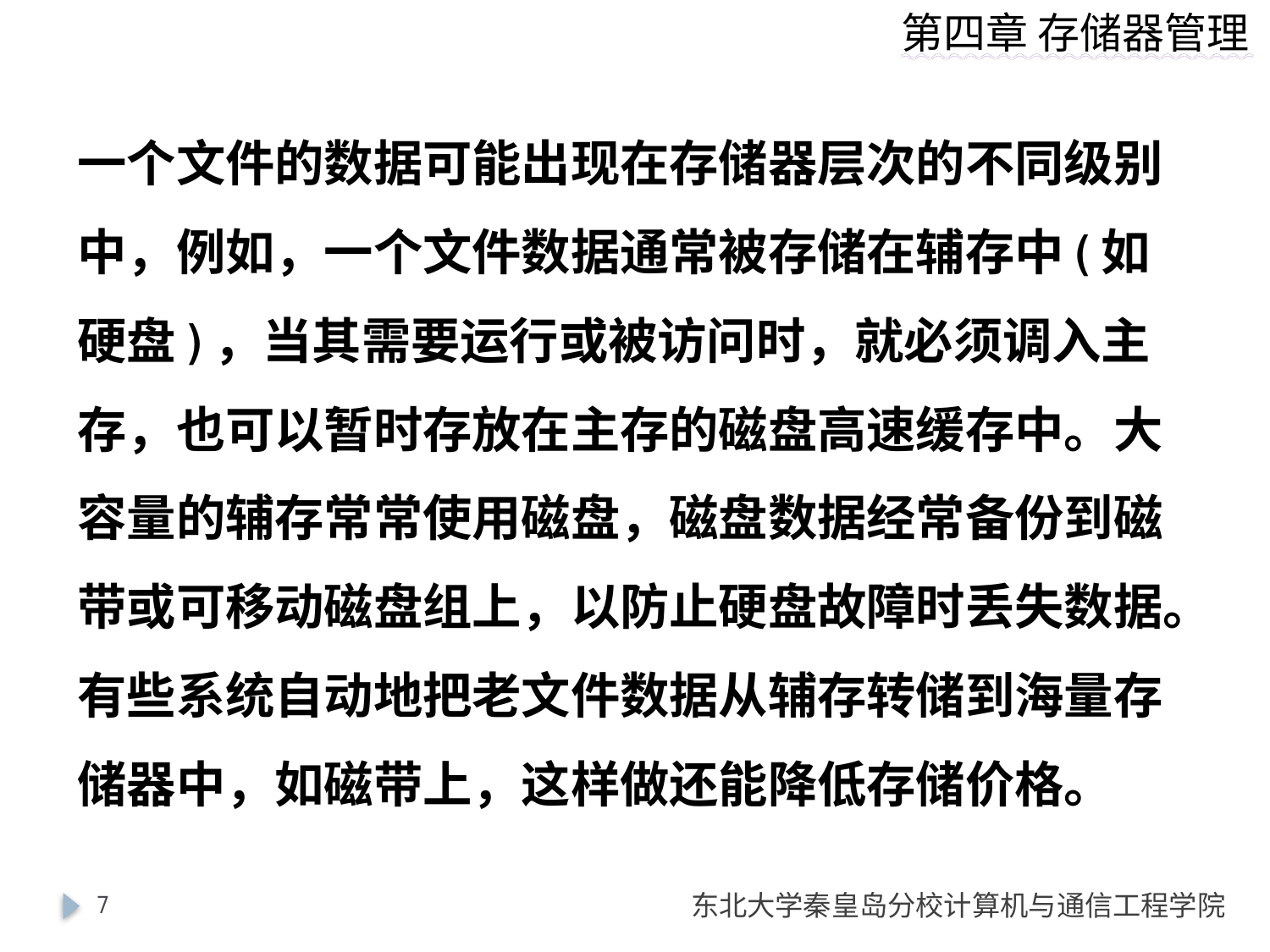

一个文件的数据可能出现在存储器层次的不同级别中，例如，一个文件数据通常被存储在辅存中(如硬盘)，当其需要运行或被访问时，就必须调入主存，也可以暂时存放在主存的磁盘高速缓存中。大容量的辅存常常使用磁盘，磁盘数据经常备份到磁带或可移动磁盘组上，以防止硬盘故障时丢失数据。有些系统自动地把老文件数据从辅存转储到海量存储器中，如磁带上，这样做还能降低存储价格。
7